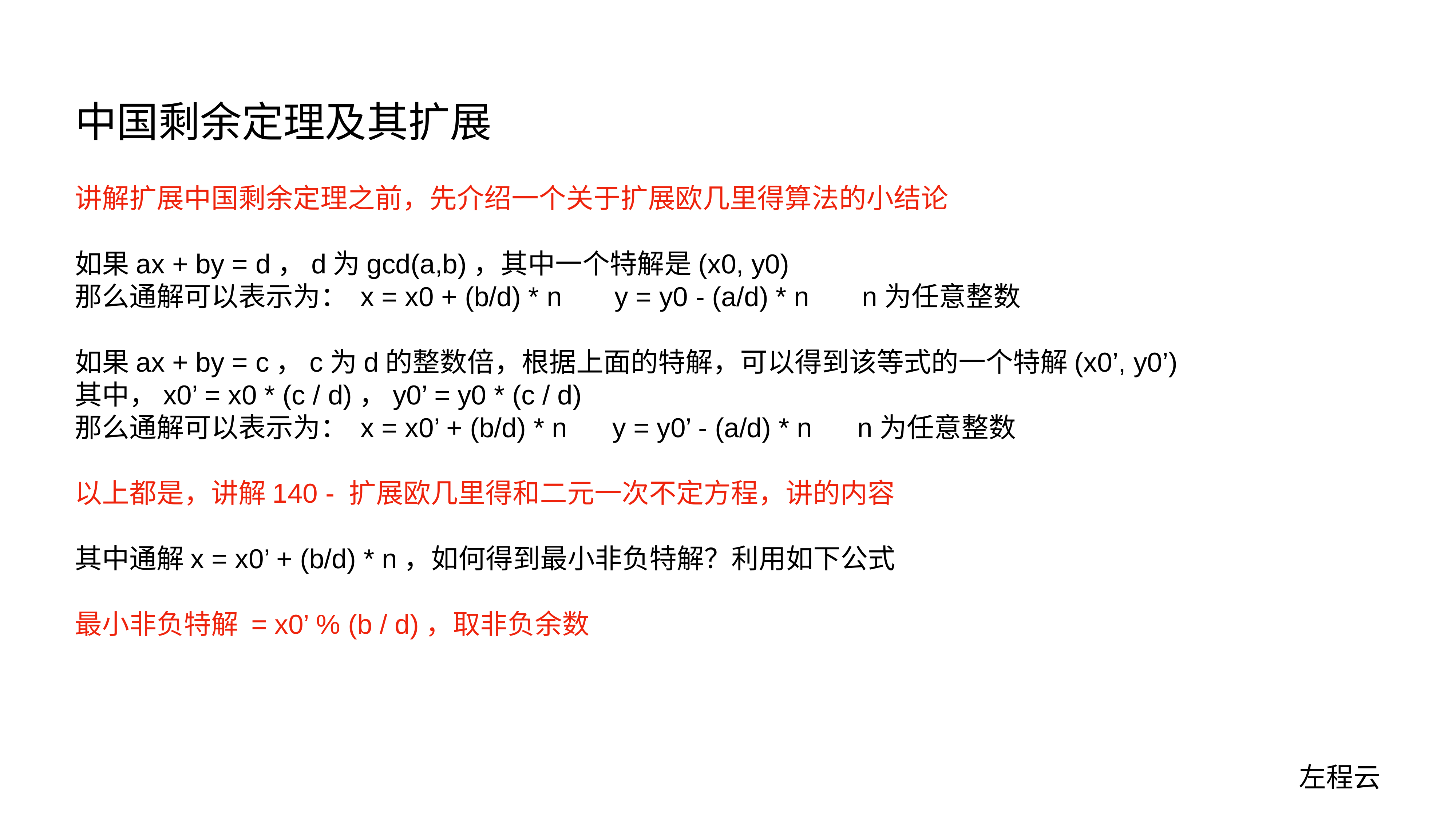

# 中国剩余定理及其扩展
讲解扩展中国剩余定理之前，先介绍一个关于扩展欧几里得算法的小结论

如果ax + by = d，d为gcd(a,b)，其中一个特解是(x0, y0)
那么通解可以表示为： x = x0 + (b/d) * n       y = y0 - (a/d) * n       n为任意整数

如果ax + by = c，c为d的整数倍，根据上面的特解，可以得到该等式的一个特解(x0’, y0’)
其中，x0’ = x0 * (c / d)，y0’ = y0 * (c / d)
那么通解可以表示为： x = x0’ + (b/d) * n      y = y0’ - (a/d) * n      n为任意整数

以上都是，讲解140 - 扩展欧几里得和二元一次不定方程，讲的内容

其中通解x = x0’ + (b/d) * n，如何得到最小非负特解？利用如下公式

最小非负特解 = x0’ % (b / d)，取非负余数
左程云